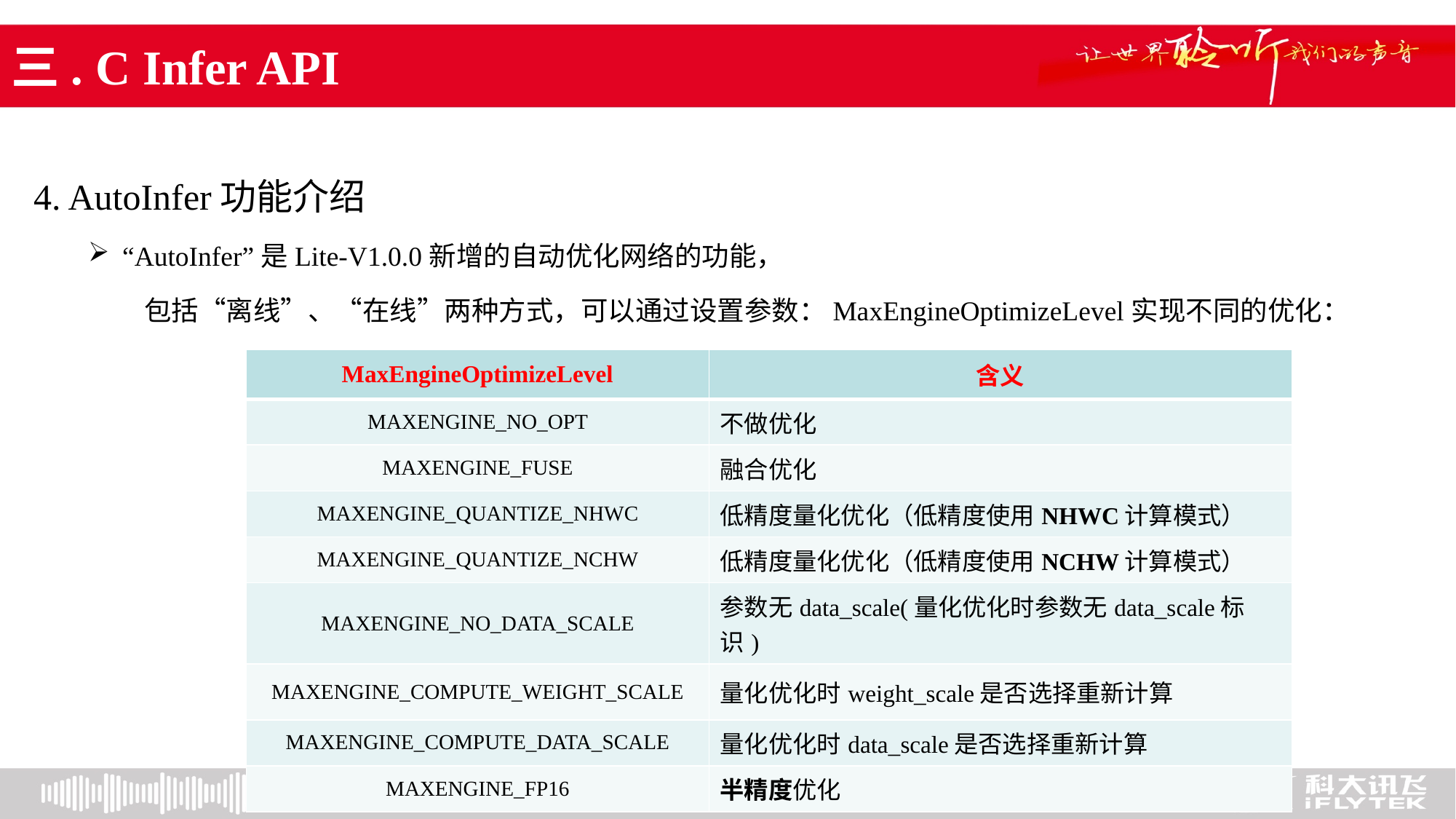

# 三. C Infer API
4. AutoInfer功能介绍
“AutoInfer”是Lite-V1.0.0新增的自动优化网络的功能，
        包括“离线”、“在线”两种方式，可以通过设置参数：MaxEngineOptimizeLevel实现不同的优化：
| MaxEngineOptimizeLevel | 含义 |
| --- | --- |
| MAXENGINE\_NO\_OPT | 不做优化 |
| MAXENGINE\_FUSE | 融合优化 |
| MAXENGINE\_QUANTIZE\_NHWC | 低精度量化优化（低精度使用NHWC计算模式） |
| MAXENGINE\_QUANTIZE\_NCHW | 低精度量化优化（低精度使用NCHW计算模式） |
| MAXENGINE\_NO\_DATA\_SCALE | 参数无data\_scale(量化优化时参数无data\_scale标识) |
| MAXENGINE\_COMPUTE\_WEIGHT\_SCALE | 量化优化时weight\_scale是否选择重新计算 |
| MAXENGINE\_COMPUTE\_DATA\_SCALE | 量化优化时data\_scale是否选择重新计算 |
| MAXENGINE\_FP16 | 半精度优化 |
24